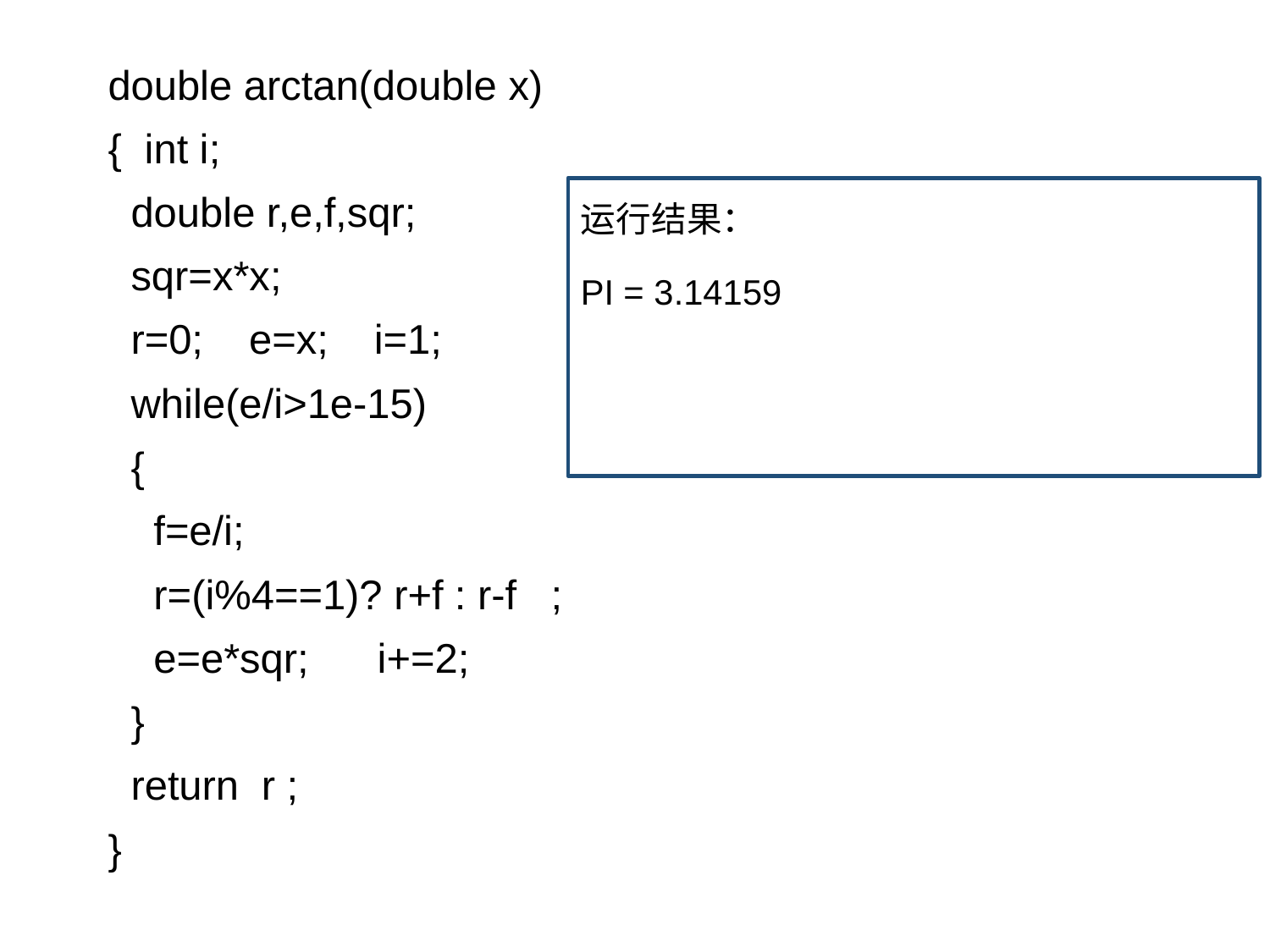

double arctan(double x)
{  int i;
  double r,e,f,sqr;
  sqr=x*x;
  r=0;    e=x;    i=1;
  while(e/i>1e-15)
  {
    f=e/i;
    r=(i%4==1)? r+f : r-f   ;
    e=e*sqr;      i+=2;
  }
  return  r ;
}
运行结果：
PI = 3.14159
运行结果：
PI=3.14159
15
15